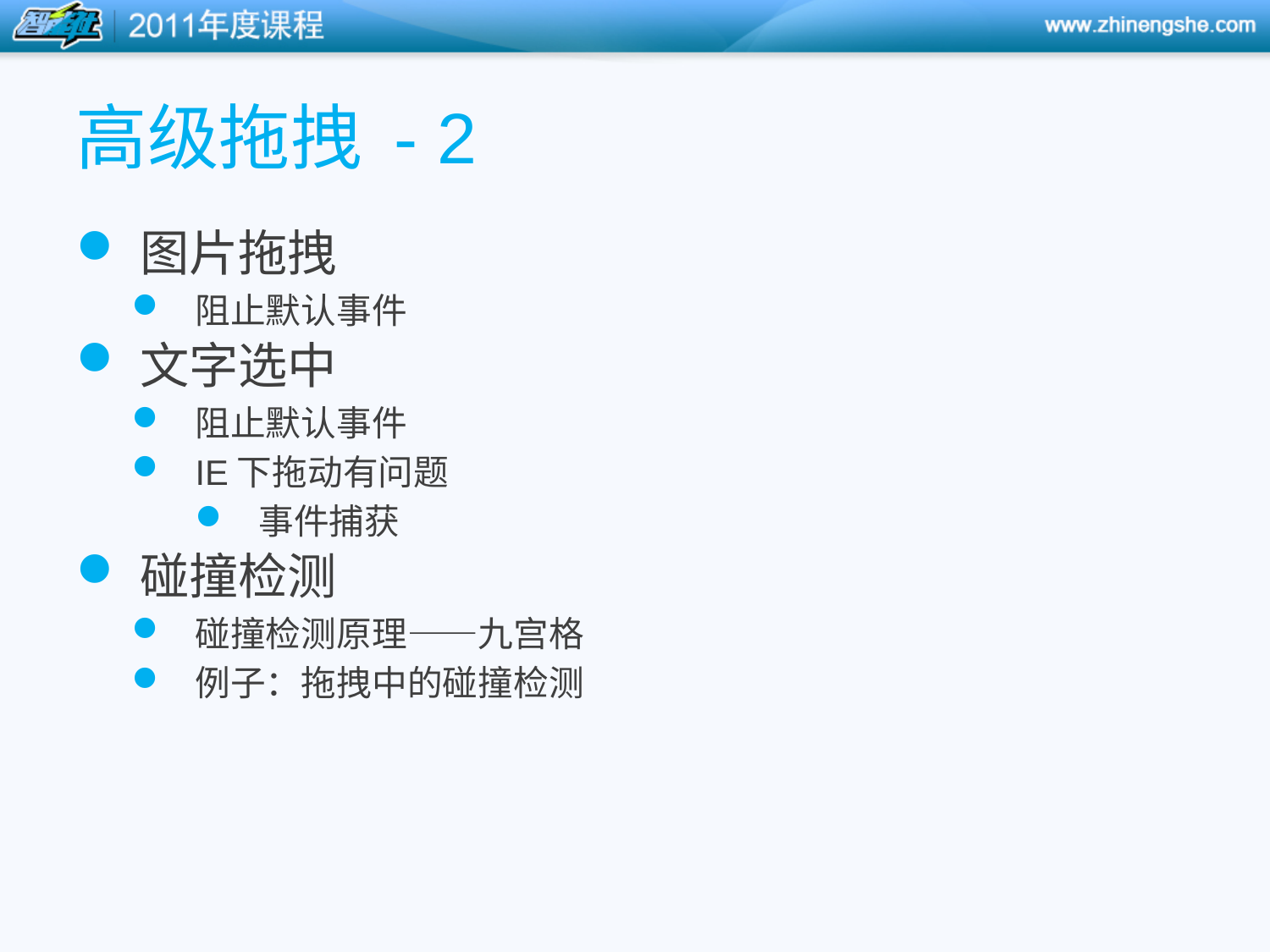

# 高级拖拽 - 2
图片拖拽
阻止默认事件
文字选中
阻止默认事件
IE下拖动有问题
事件捕获
碰撞检测
碰撞检测原理——九宫格
例子：拖拽中的碰撞检测